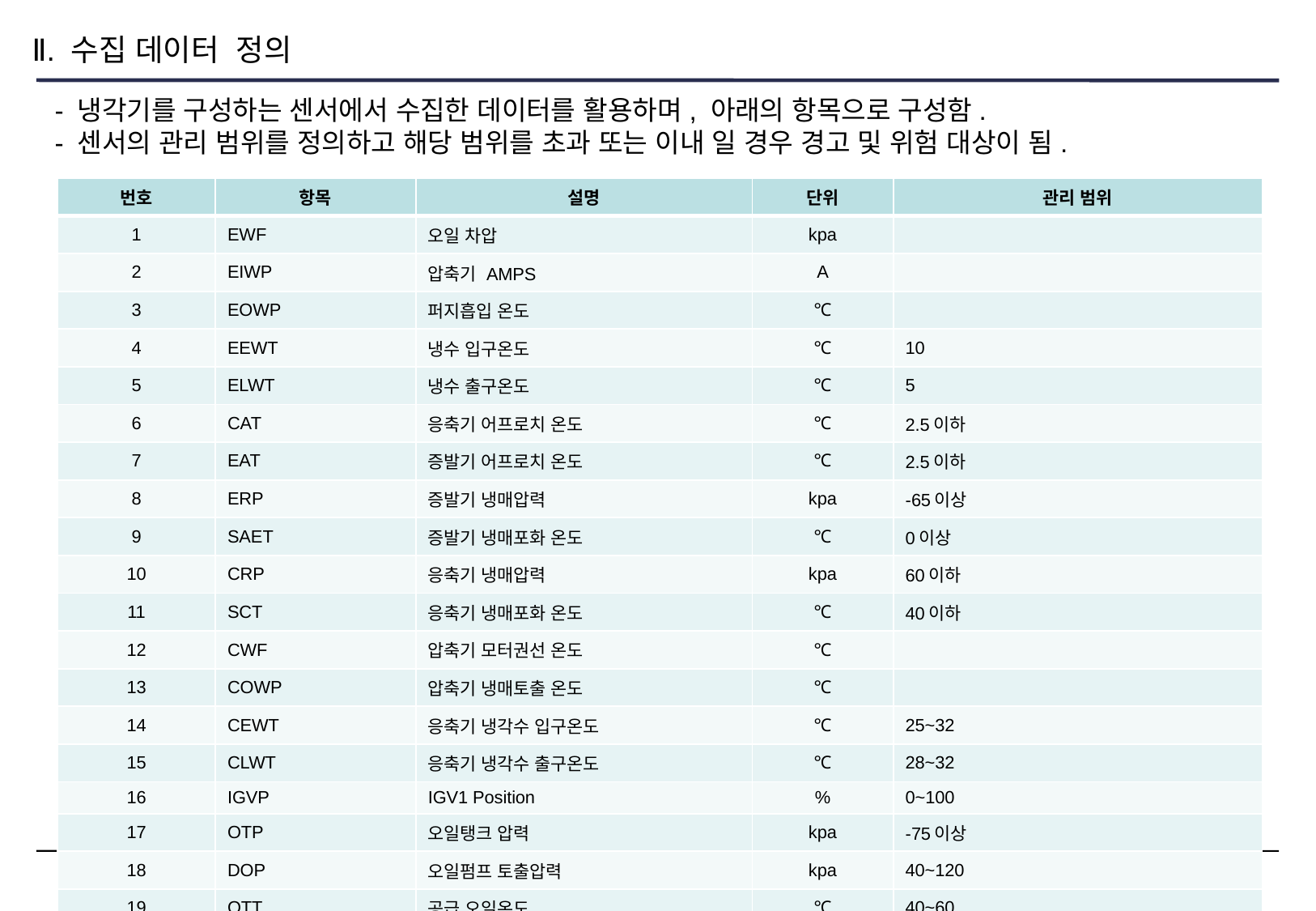

Ⅱ. 수집 데이터  정의
- 냉각기를 구성하는 센서에서 수집한 데이터를 활용하며, 아래의 항목으로 구성함.
- 센서의 관리 범위를 정의하고 해당 범위를 초과 또는 이내 일 경우 경고 및 위험 대상이 됨.
| 번호 | 항목 | 설명 | 단위 | 관리 범위 |
| --- | --- | --- | --- | --- |
| 1 | EWF | 오일 차압 | kpa |  |
| 2 | EIWP | 압축기 AMPS | A |  |
| 3 | EOWP | 퍼지흡입 온도 | ℃ |  |
| 4 | EEWT | 냉수 입구온도 | ℃ | 10 |
| 5 | ELWT | 냉수 출구온도 | ℃ | 5 |
| 6 | CAT | 응축기 어프로치 온도 | ℃ | 2.5이하 |
| 7 | EAT | 증발기 어프로치 온도 | ℃ | 2.5이하 |
| 8 | ERP | 증발기 냉매압력 | kpa | -65이상 |
| 9 | SAET | 증발기 냉매포화 온도 | ℃ | 0이상 |
| 10 | CRP | 응축기 냉매압력 | kpa | 60이하 |
| 11 | SCT | 응축기 냉매포화 온도 | ℃ | 40이하 |
| 12 | CWF | 압축기 모터권선 온도 | ℃ |  |
| 13 | COWP | 압축기 냉매토출 온도 | ℃ |  |
| 14 | CEWT | 응축기 냉각수 입구온도 | ℃ | 25~32 |
| 15 | CLWT | 응축기 냉각수 출구온도 | ℃ | 28~32 |
| 16 | IGVP | IGV1 Position | % | 0~100 |
| 17 | OTP | 오일탱크 압력 | kpa | -75이상 |
| 18 | DOP | 오일펌프 토출압력 | kpa | 40~120 |
| 19 | OTT | 공급 오일온도 | ℃ | 40~60 |